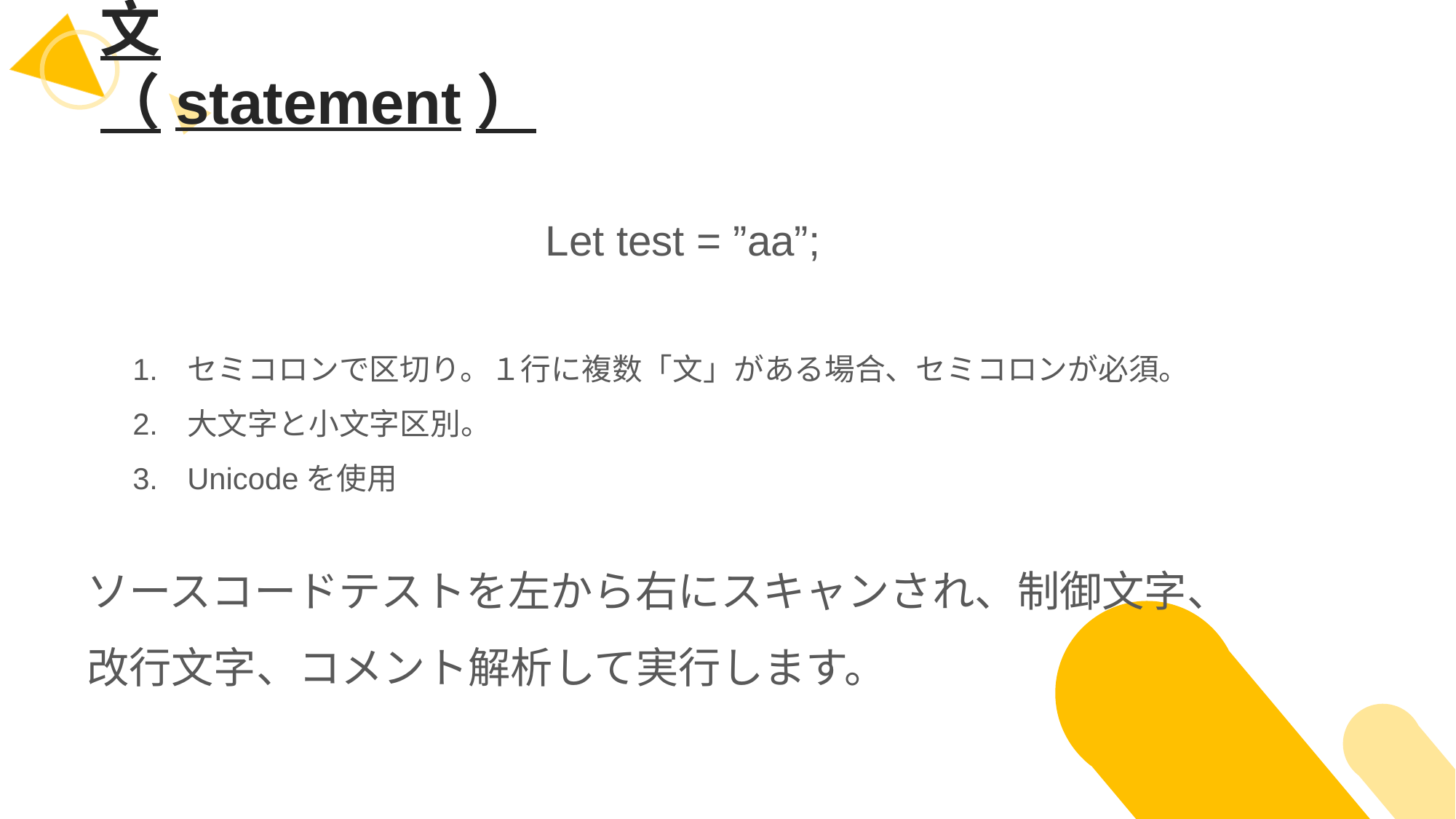

文（statement）

Let test = ”aa”;
セミコロンで区切り。１行に複数「文」がある場合、セミコロンが必須。
大文字と小文字区別。
Unicodeを使用

ソースコードテストを左から右にスキャンされ、制御文字、
改行文字、コメント解析して実行します。